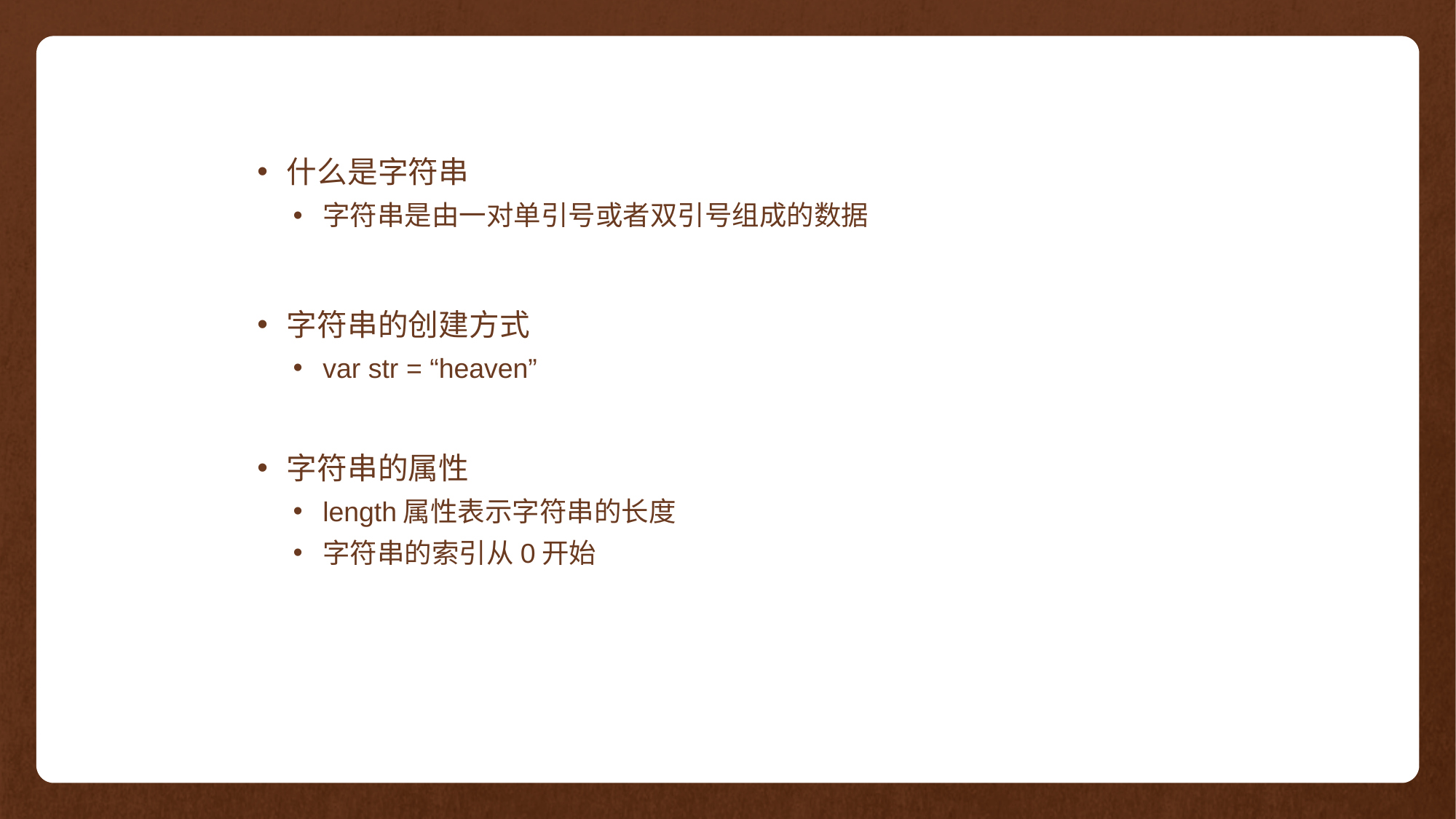

什么是字符串
字符串是由一对单引号或者双引号组成的数据

字符串的创建方式
var str = “heaven”

字符串的属性
length属性表示字符串的长度
字符串的索引从0开始